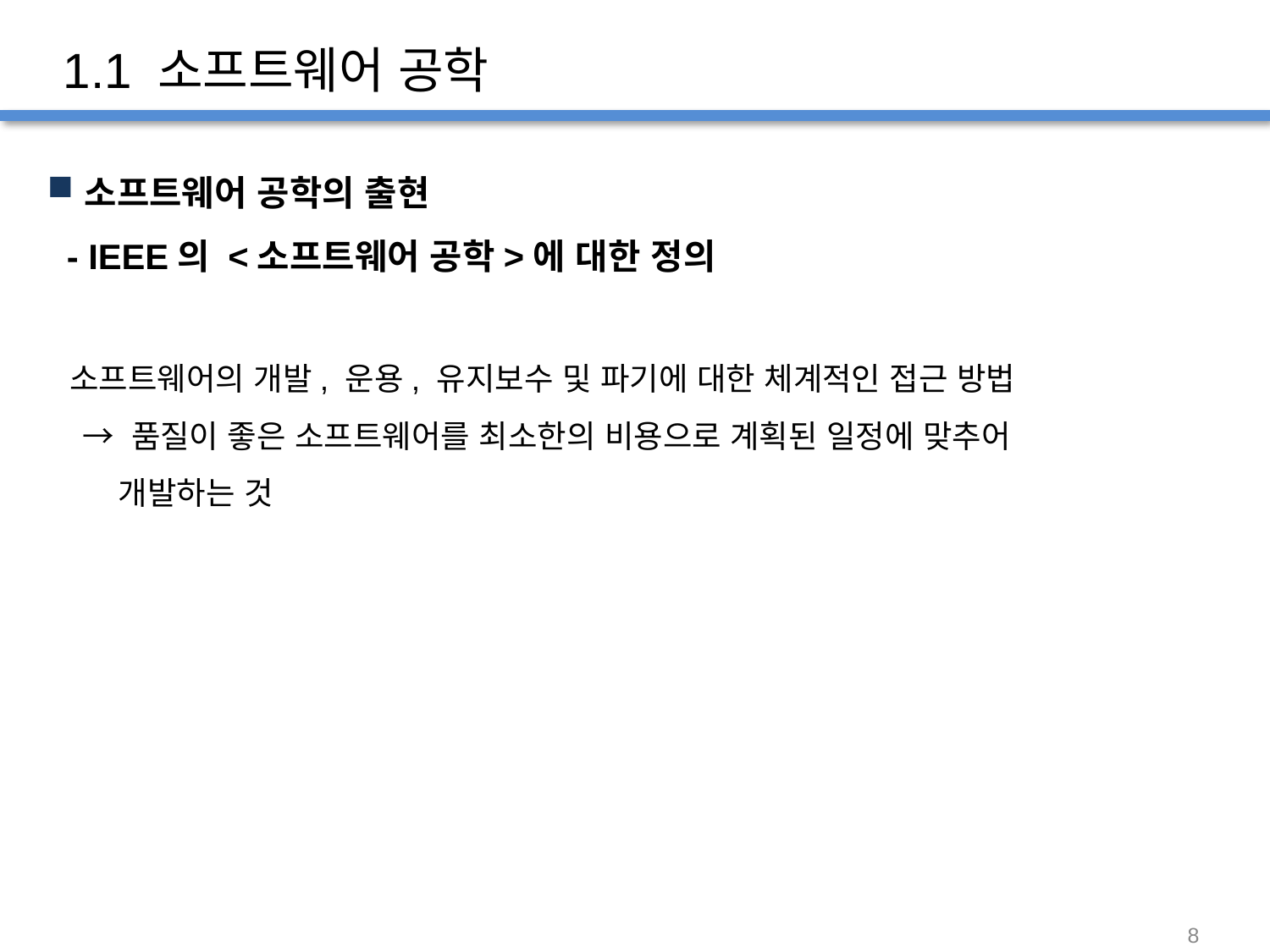

1.1 소프트웨어 공학
소프트웨어 공학의 출현
  - IEEE의 <소프트웨어 공학>에 대한 정의

  소프트웨어의 개발, 운용, 유지보수 및 파기에 대한 체계적인 접근 방법
    → 품질이 좋은 소프트웨어를 최소한의 비용으로 계획된 일정에 맞추어
        개발하는 것

8